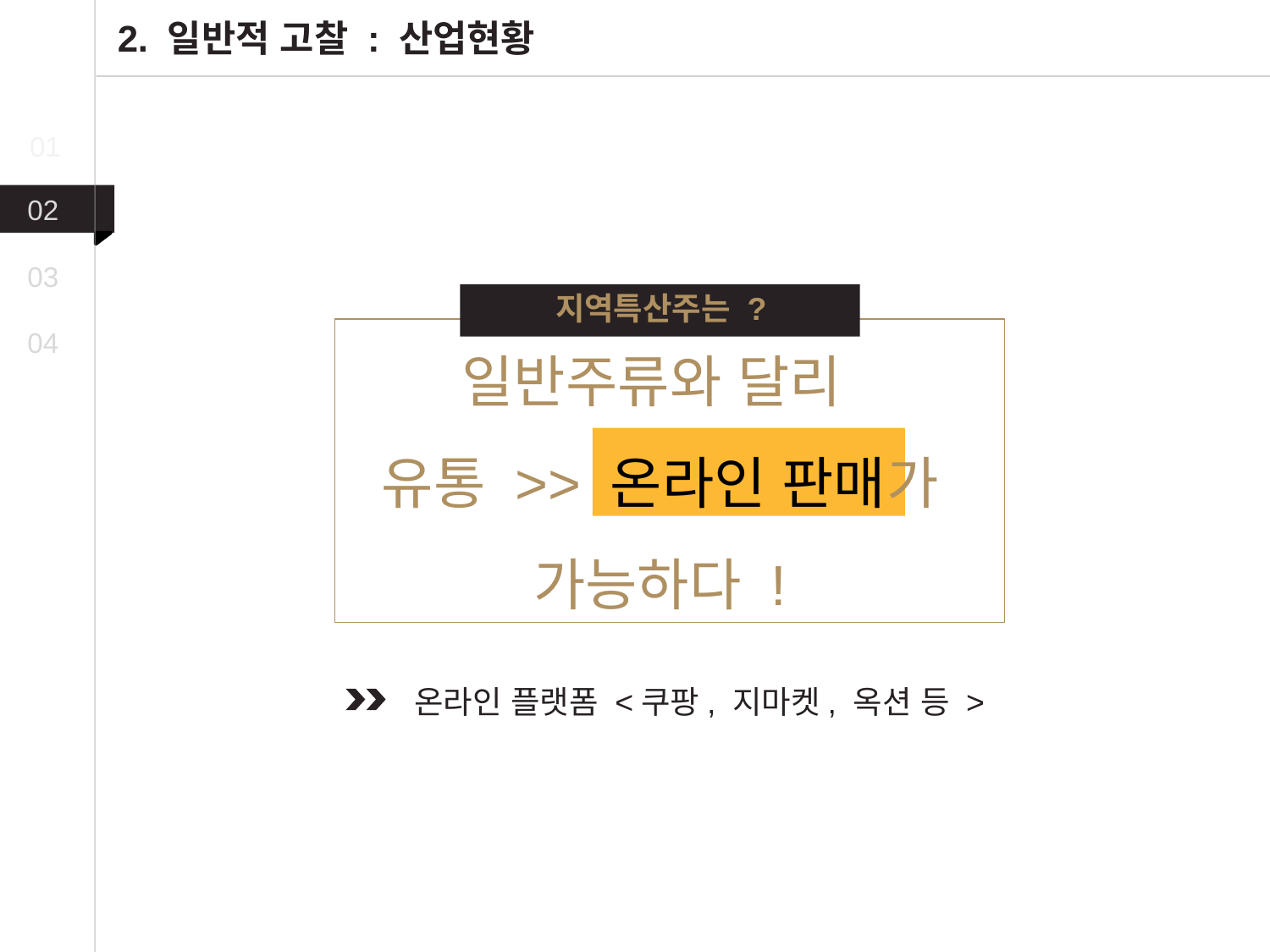

2. 일반적 고찰 : 산업현황
01

02

03
지역특산주는 ?

일반주류와 달리
유통 >> 온라인 판매가 가능하다 !
04

온라인 플랫폼 <쿠팡, 지마켓, 옥션 등 >